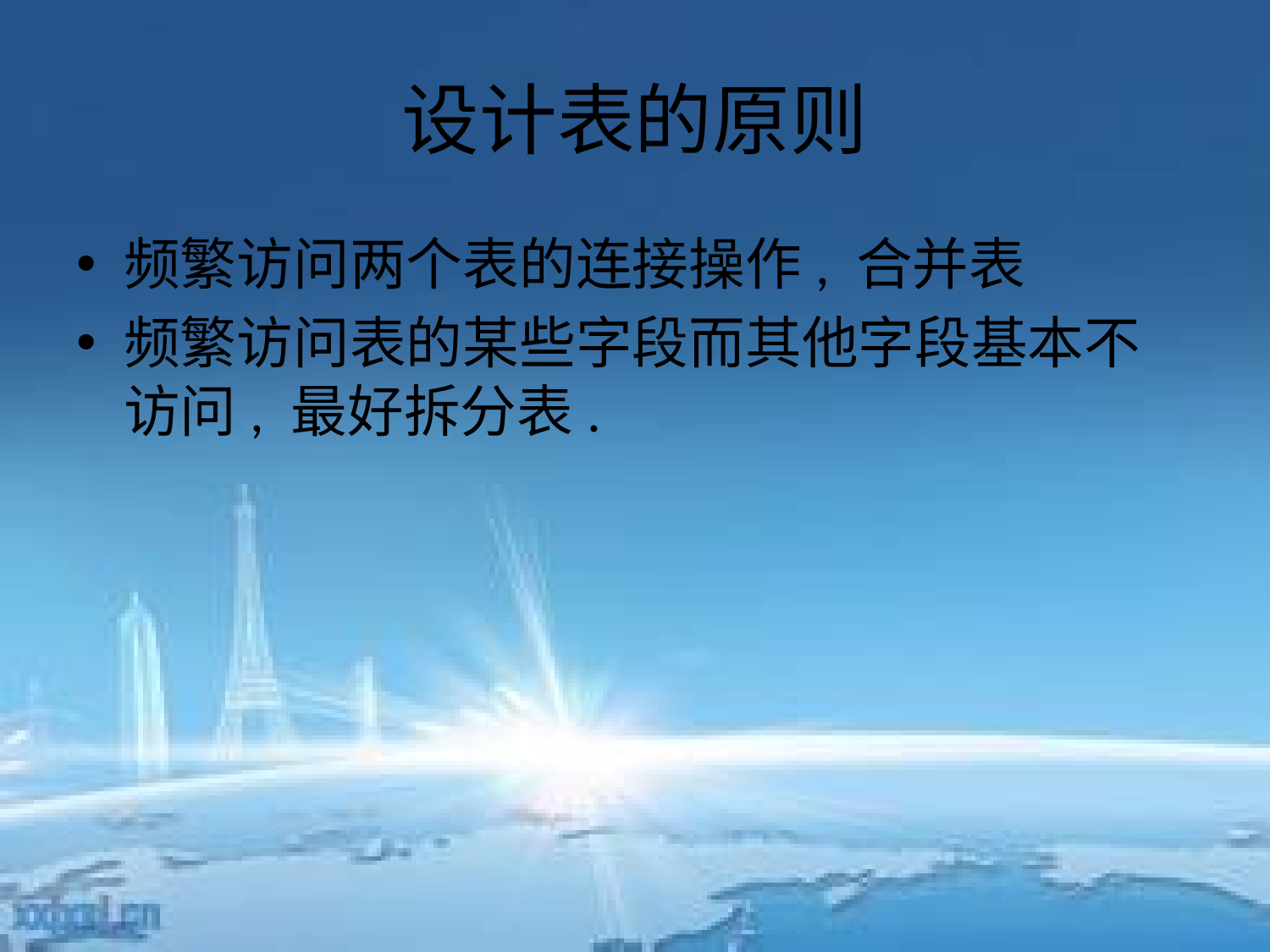

# 设计表的原则
频繁访问两个表的连接操作, 合并表
频繁访问表的某些字段而其他字段基本不访问, 最好拆分表.